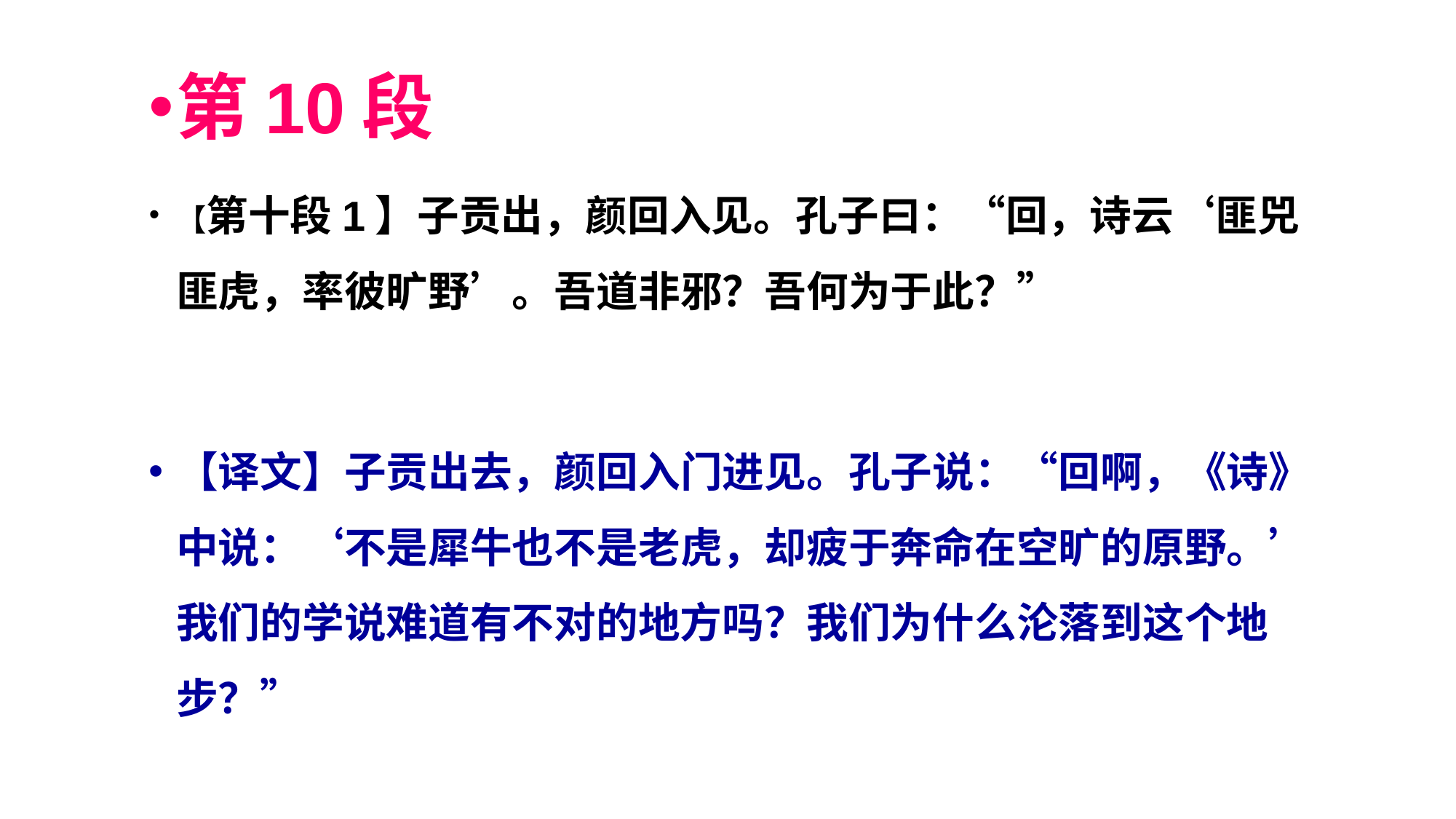

第10段
【第十段1】子贡出，颜回入见。孔子曰：“回，诗云‘匪兕匪虎，率彼旷野’。吾道非邪？吾何为于此？”

【译文】子贡出去，颜回入门进见。孔子说：“回啊，《诗》中说：‘不是犀牛也不是老虎，却疲于奔命在空旷的原野。’我们的学说难道有不对的地方吗？我们为什么沦落到这个地步？”